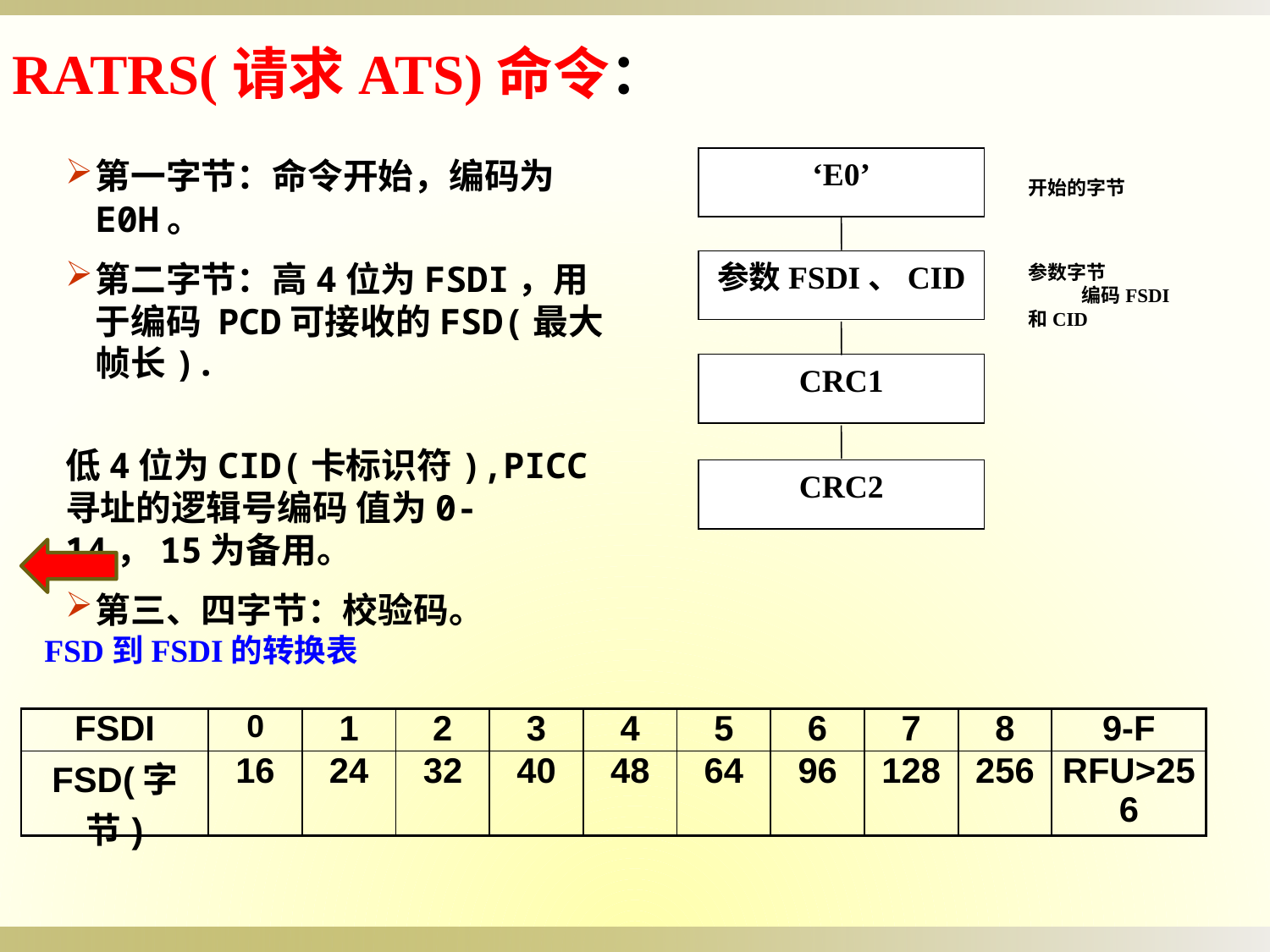

RATRS(请求ATS)命令：

第一字节：命令开始，编码为E0H。
第二字节：高4位为FSDI，用于编码 PCD可接收的FSD(最大帧长).
低4位为CID(卡标识符),PICC寻址的逻辑号编码 值为0-14，15为备用。
第三、四字节：校验码。
‘E0’

参数FSDI、CID

CRC1

CRC2
开始的字节
参数字节                           编码FSDI和CID

FSD到FSDI的转换表
| FSDI | 0 | 1 | 2 | 3 | 4 | 5 | 6 | 7 | 8 | 9-F |
| --- | --- | --- | --- | --- | --- | --- | --- | --- | --- | --- |
| FSD(字节) | 16 | 24 | 32 | 40 | 48 | 64 | 96 | 128 | 256 | RFU>256 |